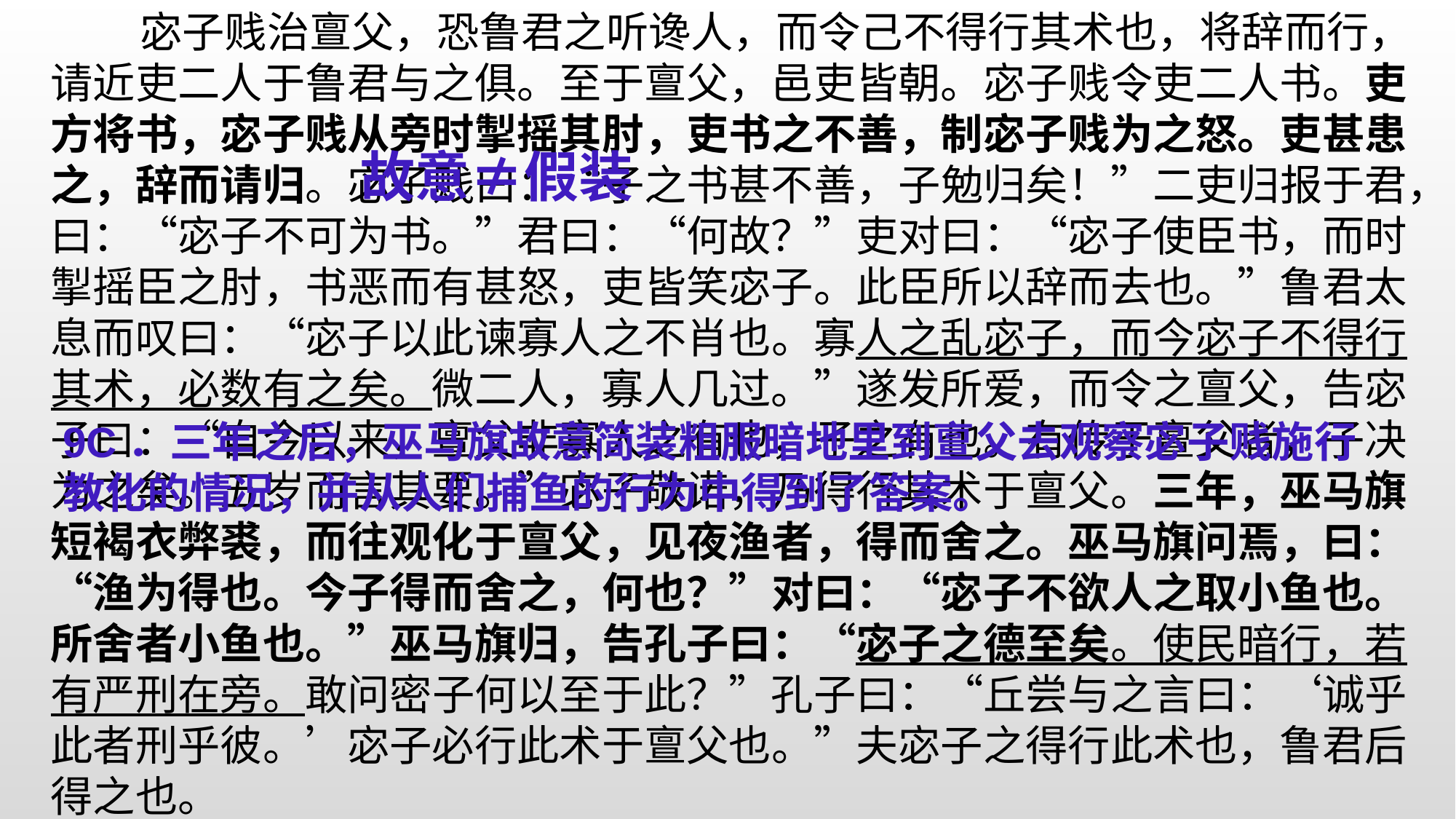

宓子贱治亶父，恐鲁君之听谗人，而令己不得行其术也，将辞而行，请近吏二人于鲁君与之俱。至于亶父，邑吏皆朝。宓子贱令吏二人书。吏方将书，宓子贱从旁时掣摇其肘，吏书之不善，制宓子贱为之怒。吏甚患之，辞而请归。宓子贱曰：“子之书甚不善，子勉归矣！”二吏归报于君，曰：“宓子不可为书。”君曰：“何故？”吏对曰：“宓子使臣书，而时掣摇臣之肘，书恶而有甚怒，吏皆笑宓子。此臣所以辞而去也。”鲁君太息而叹曰：“宓子以此谏寡人之不肖也。寡人之乱宓子，而今宓子不得行其术，必数有之矣。微二人，寡人几过。”遂发所爱，而令之亶父，告宓子曰：“自今以来，亶父非寡人之有也，子之有也。有传于亶父者，子决为之矣。五岁而言其要。”宓子敬诺，乃得行其术于亶父。三年，巫马旗短褐衣弊裘，而往观化于亶父，见夜渔者，得而舍之。巫马旗问焉，曰：“渔为得也。今子得而舍之，何也？”对曰：“宓子不欲人之取小鱼也。所舍者小鱼也。”巫马旗归，告孔子曰：“宓子之德至矣。使民暗行，若有严刑在旁。敢问密子何以至于此？”孔子曰：“丘尝与之言曰：‘诚乎此者刑乎彼。’宓子必行此术于亶父也。”夫宓子之得行此术也，鲁君后得之也。
故意≠假装
9C．三年之后，巫马旗故意简装粗服暗地里到亶父去观察宓子贱施行教化的情况，并从人们捕鱼的行为中得到了答案。